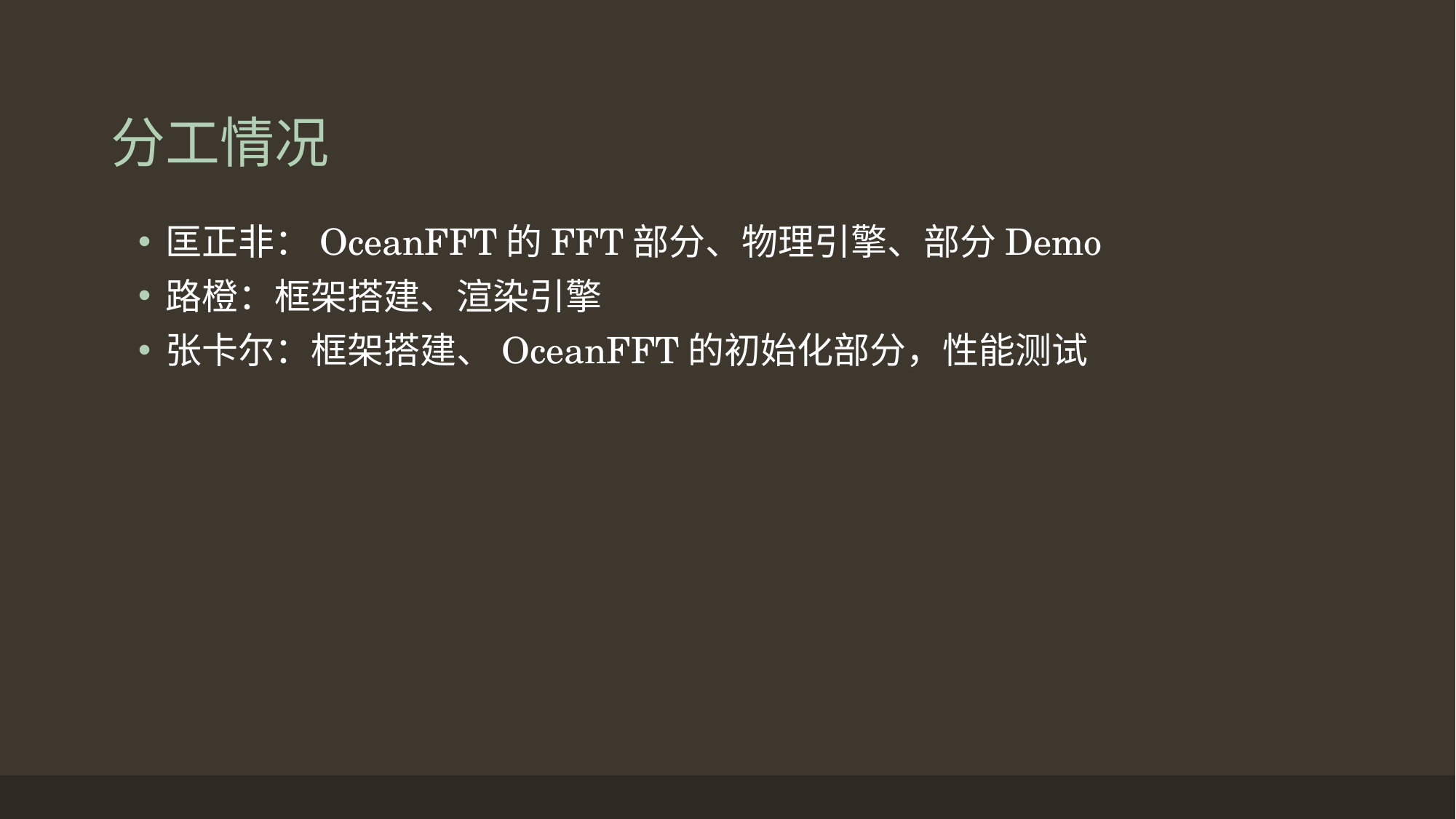

# 分工情况
匡正非：OceanFFT的FFT部分、物理引擎、部分Demo
路橙：框架搭建、渲染引擎
张卡尔：框架搭建、OceanFFT的初始化部分，性能测试